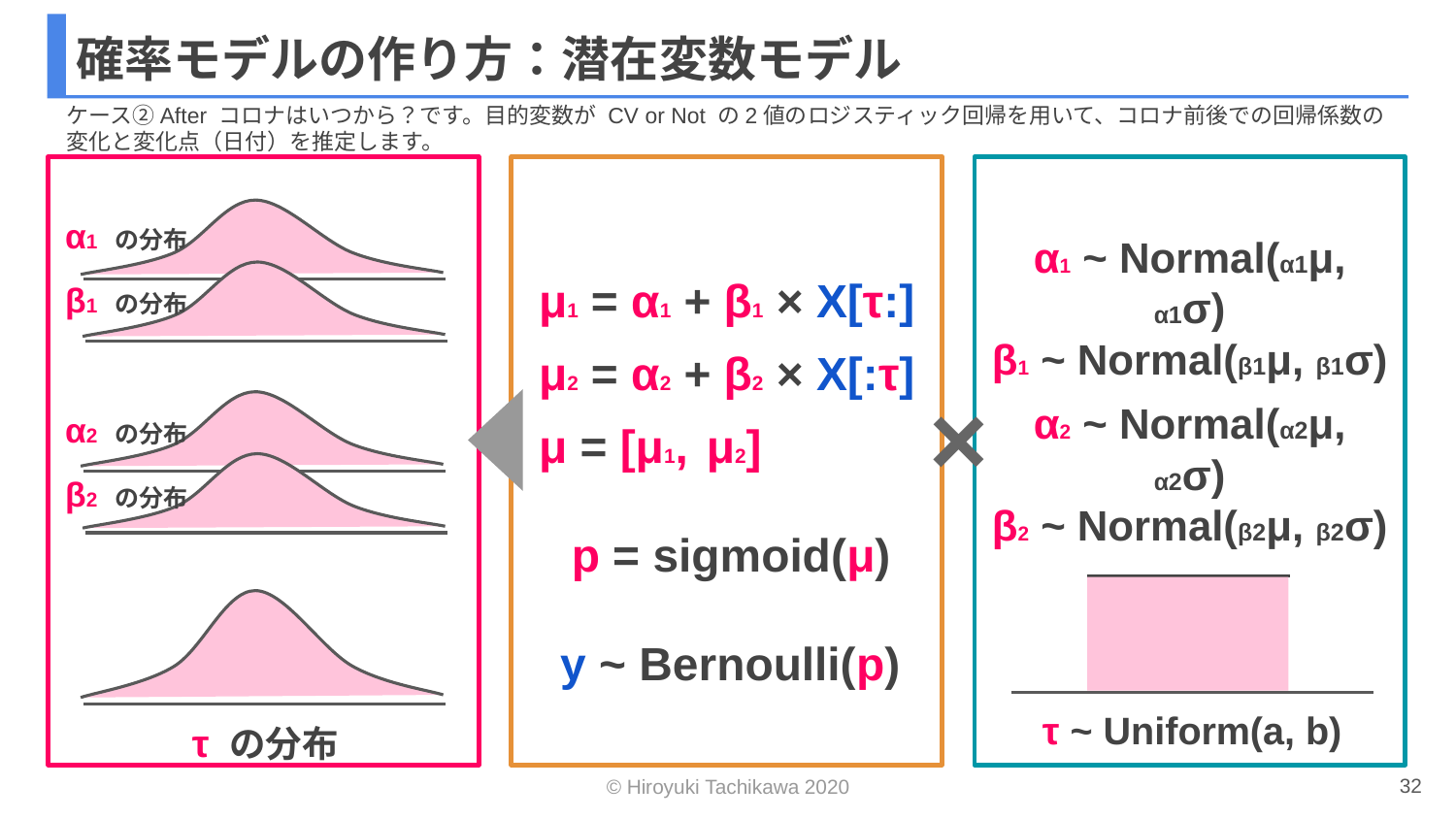

# 確率モデルの作り方：潜在変数モデル
ケース②After コロナはいつから？です。目的変数が CV or Not の2値のロジスティック回帰を用いて、コロナ前後での回帰係数の変化と変化点（日付）を推定します。

α1 の分布
α1 ~ Normal(α1μ, α1σ)
β1 ~ Normal(β1μ, β1σ)

 μ1 = α1 + β1 × X[τ:]
β1 の分布
 μ2 = α2 + β2 × X[:τ]
α2 ~ Normal(α2μ, α2σ)
β2 ~ Normal(β2μ, β2σ)

×
α2 の分布
 μ = [μ1,  μ2]

β2 の分布
p = sigmoid(μ)

y ~ Bernoulli(p)
τ ~ Uniform(a, b)
τ の分布
32